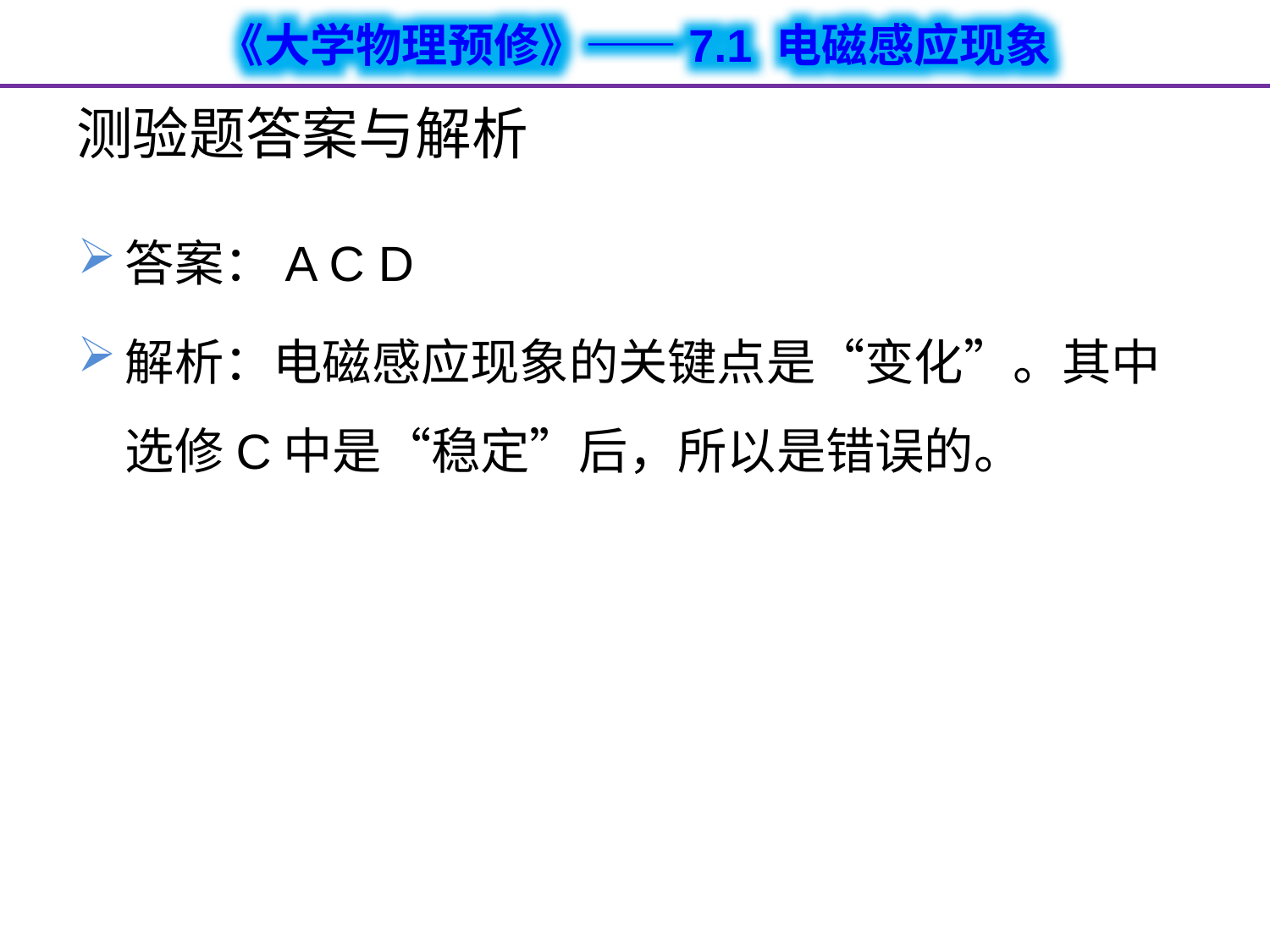

# 测验题答案与解析
答案：A C D
解析：电磁感应现象的关键点是“变化”。其中选修C中是“稳定”后，所以是错误的。